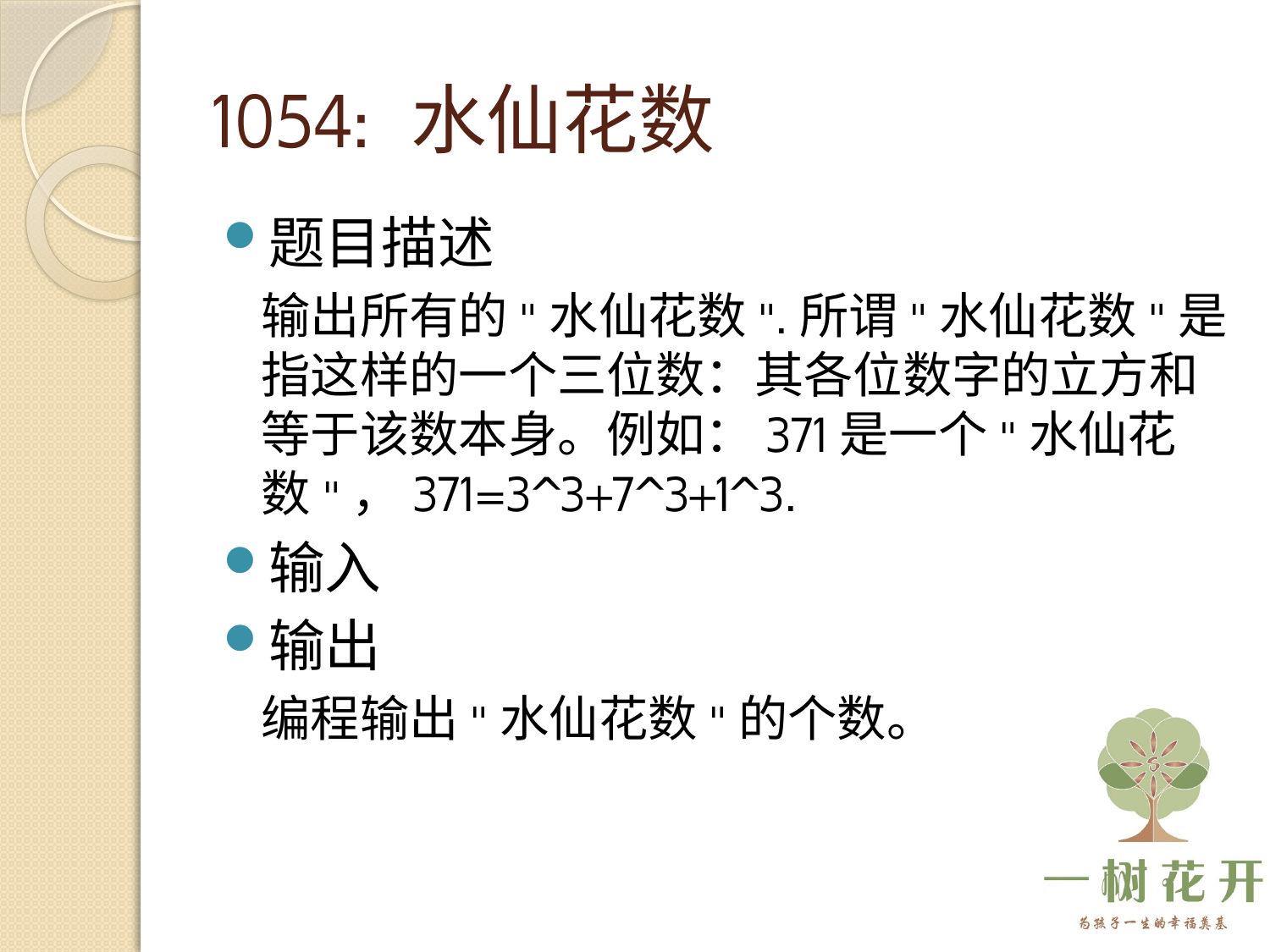

# 1054: 水仙花数
题目描述
输出所有的"水仙花数".所谓"水仙花数"是指这样的一个三位数：其各位数字的立方和等于该数本身。例如：371是一个"水仙花数"，371=3^3+7^3+1^3.
输入
输出
编程输出"水仙花数"的个数。